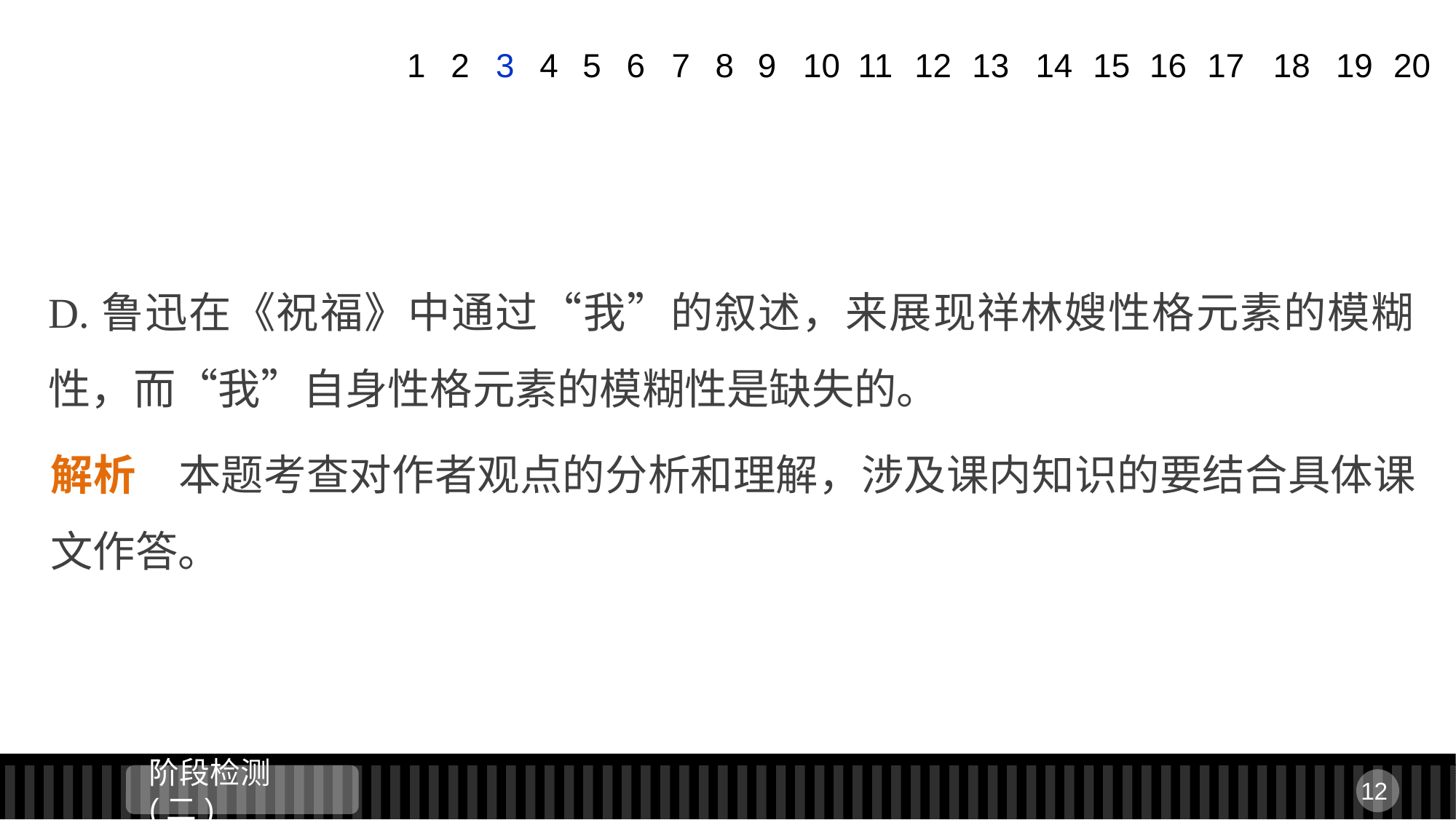

1
2
3
4
5
6
7
8
9
11
12
13
14
15
16
17
18
19
20
10
D.鲁迅在《祝福》中通过“我”的叙述，来展现祥林嫂性格元素的模糊性，而“我”自身性格元素的模糊性是缺失的。
解析　本题考查对作者观点的分析和理解，涉及课内知识的要结合具体课文作答。